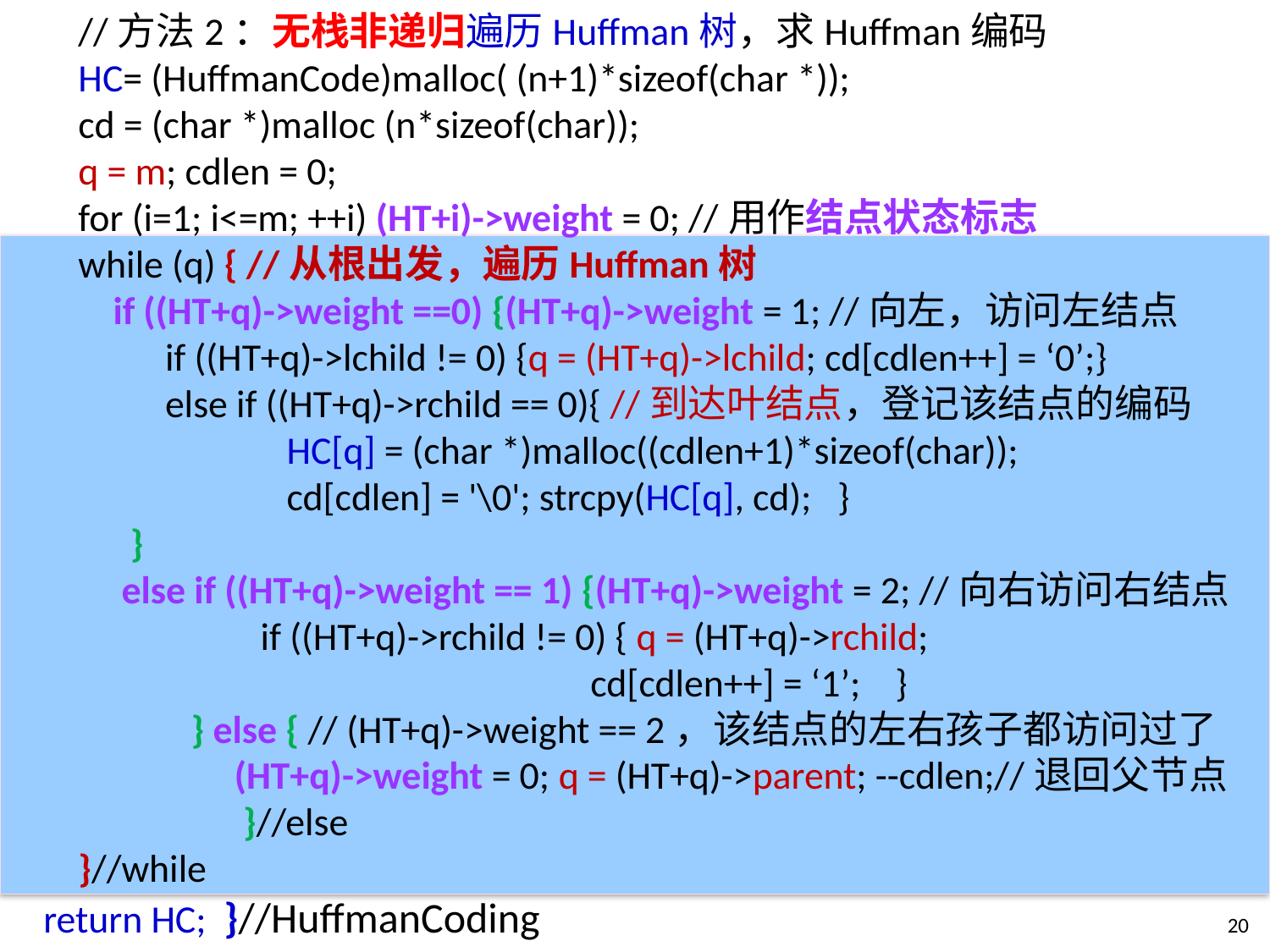

//方法2：无栈非递归遍历Huffman树，求Huffman编码
    HC= (HuffmanCode)malloc( (n+1)*sizeof(char *));
    cd = (char *)malloc (n*sizeof(char));
    q = m; cdlen = 0;
    for (i=1; i<=m; ++i) (HT+i)->weight = 0; //用作结点状态标志
    while (q) { //从根出发，遍历Huffman树
        if ((HT+q)->weight ==0) {(HT+q)->weight = 1; //向左，访问左结点
              if ((HT+q)->lchild != 0) {q = (HT+q)->lchild; cd[cdlen++] = ‘0’;}
              else if ((HT+q)->rchild == 0){ //到达叶结点，登记该结点的编码
                            HC[q] = (char *)malloc((cdlen+1)*sizeof(char));
                            cd[cdlen] = '\0'; strcpy(HC[q], cd);   }
          }
         else if ((HT+q)->weight == 1) {(HT+q)->weight = 2; //向右访问右结点
                         if ((HT+q)->rchild != 0) { q = (HT+q)->rchild;
                                                               cd[cdlen++] = ‘1’;    }
                 } else { // (HT+q)->weight == 2，该结点的左右孩子都访问过了
                      (HT+q)->weight = 0; q = (HT+q)->parent; --cdlen;//退回父节点
                       }//else
    }//while
return HC;  }//HuffmanCoding

20